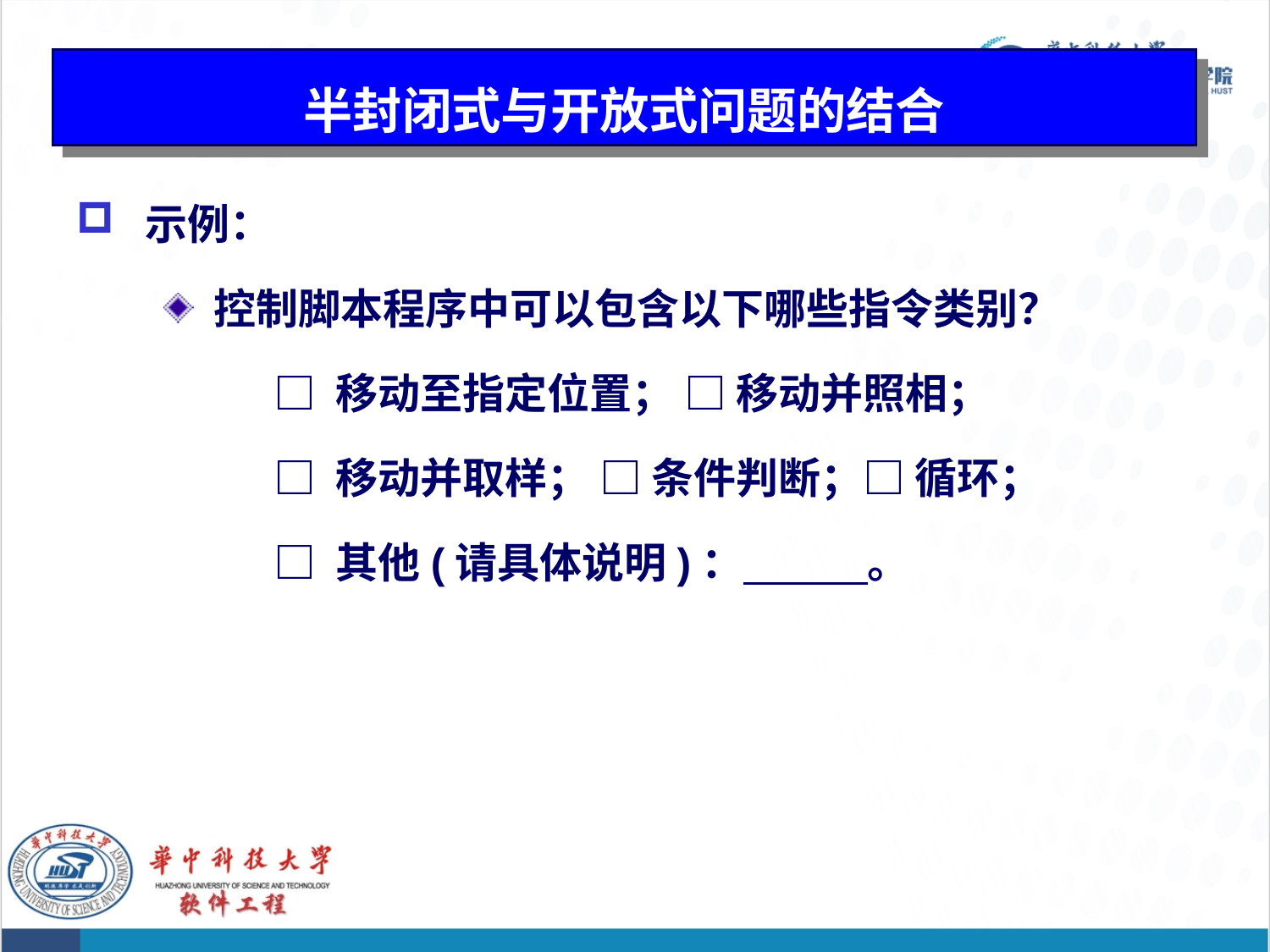

# 半封闭式与开放式问题的结合
 示例：
控制脚本程序中可以包含以下哪些指令类别？
□ 移动至指定位置； □ 移动并照相；
□ 移动并取样； □ 条件判断；□ 循环；
□ 其他(请具体说明)：             。